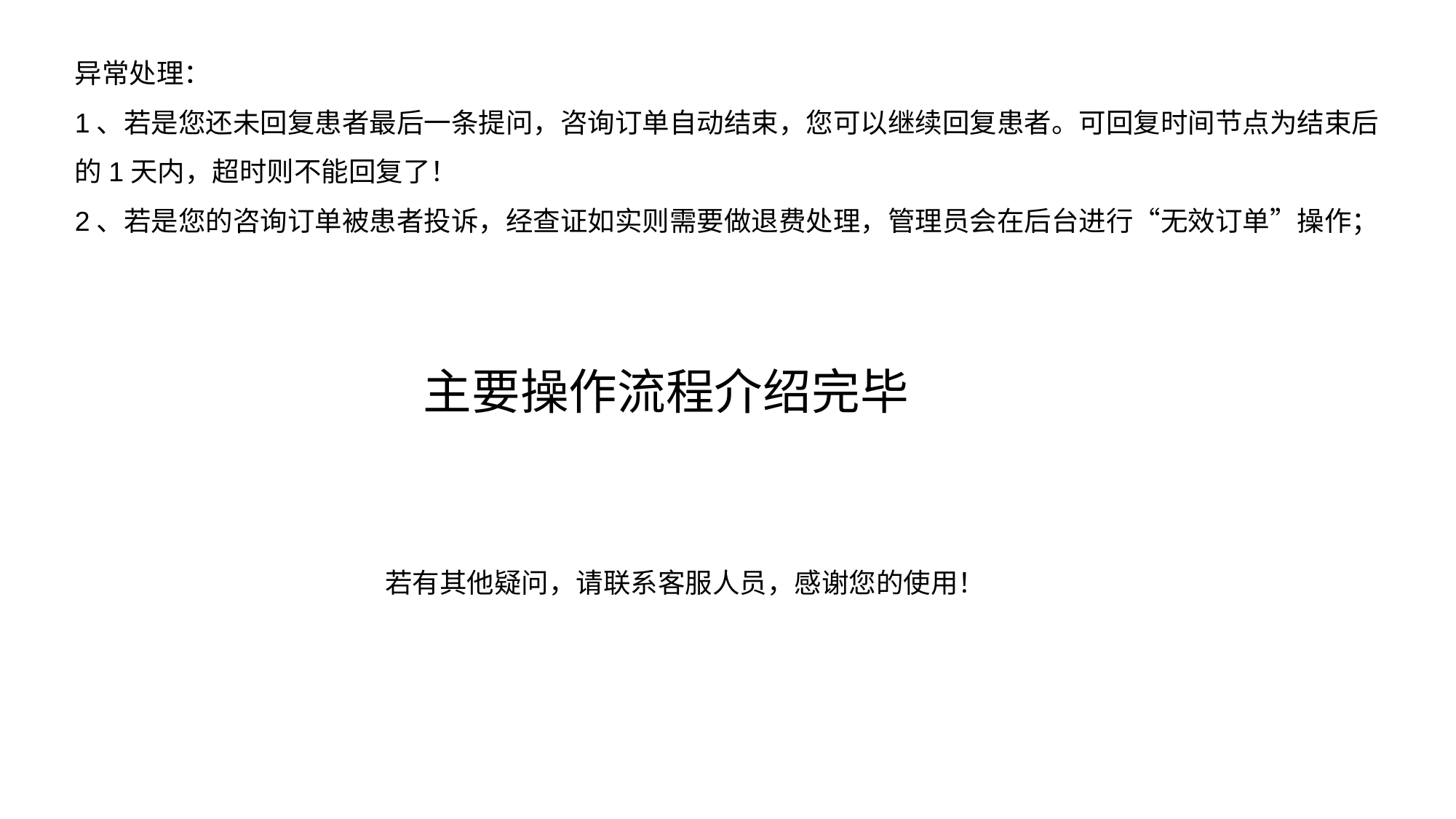

异常处理：
1、若是您还未回复患者最后一条提问，咨询订单自动结束，您可以继续回复患者。可回复时间节点为结束后的1天内，超时则不能回复了！
2、若是您的咨询订单被患者投诉，经查证如实则需要做退费处理，管理员会在后台进行“无效订单”操作；
主要操作流程介绍完毕
若有其他疑问，请联系客服人员，感谢您的使用！